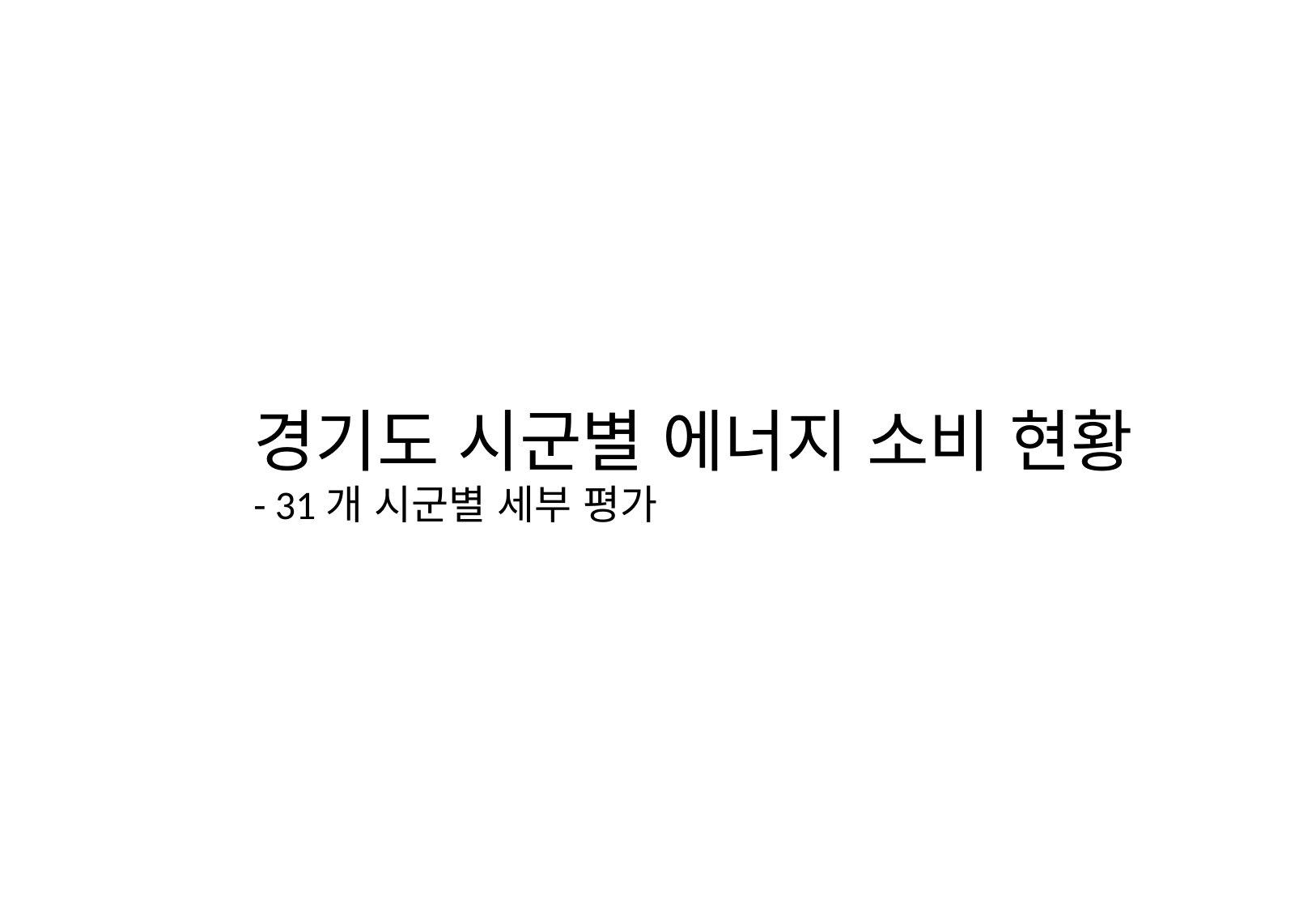

경기도 시군별 에너지 소비 현황
- 31개 시군별 세부 평가